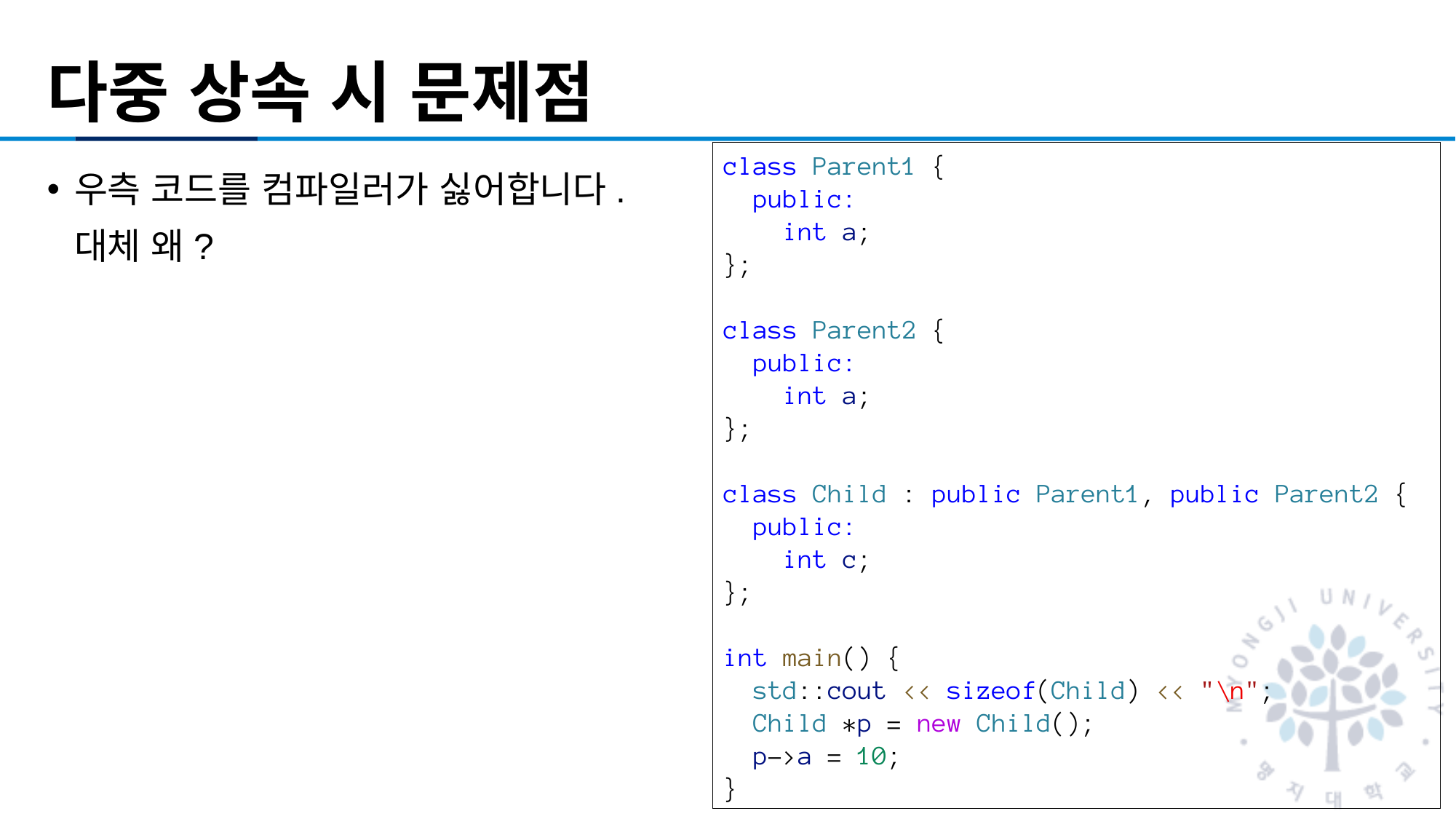

# 다중 상속 시 문제점
class Parent1 {
  public:
    int a;
};
class Parent2 {
  public:
    int a;
};
class Child : public Parent1, public Parent2 {
  public:
    int c;
};
int main() {
  std::cout << sizeof(Child) << "\n";
  Child *p = new Child();
  p->a = 10;
}
우측 코드를 컴파일러가 싫어합니다.
대체 왜?